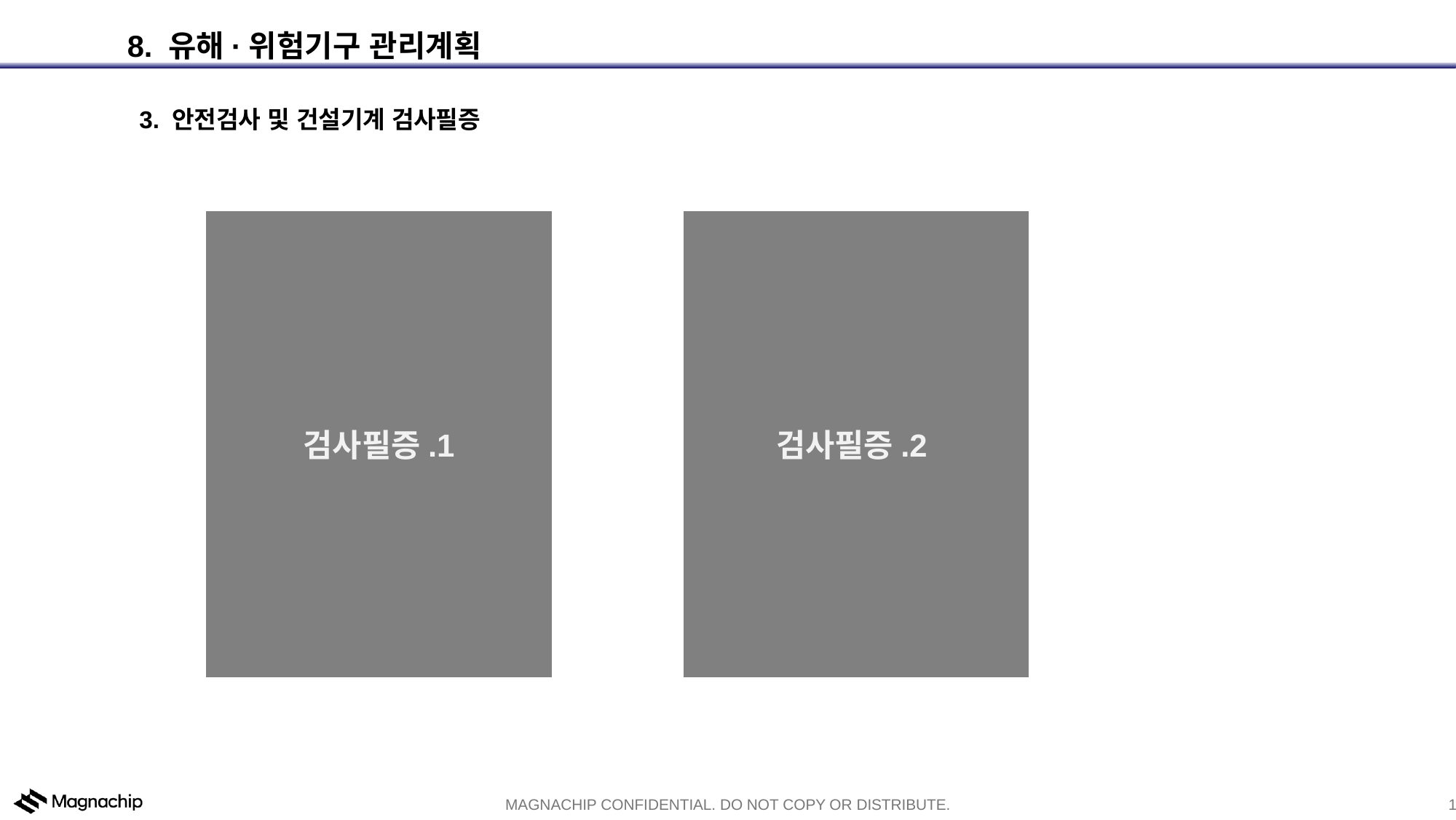

8. 유해·위험기구 관리계획
3. 안전검사 및 건설기계 검사필증
검사필증.1
검사필증.2